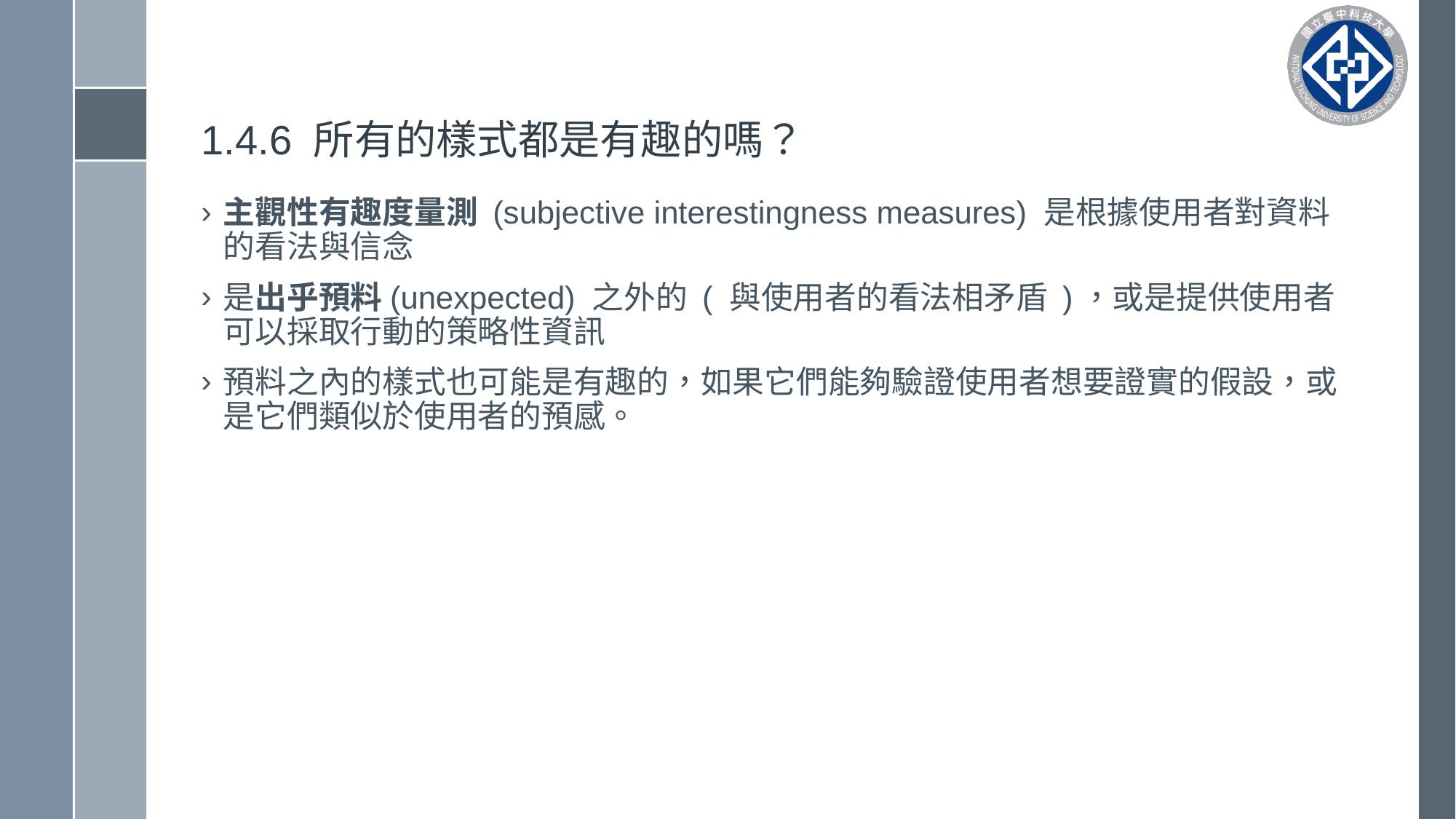

# 1.4.6 所有的樣式都是有趣的嗎？
主觀性有趣度量測 (subjective interestingness measures) 是根據使用者對資料的看法與信念
是出乎預料(unexpected) 之外的 ( 與使用者的看法相矛盾 )，或是提供使用者可以採取行動的策略性資訊
預料之內的樣式也可能是有趣的，如果它們能夠驗證使用者想要證實的假設，或是它們類似於使用者的預感。